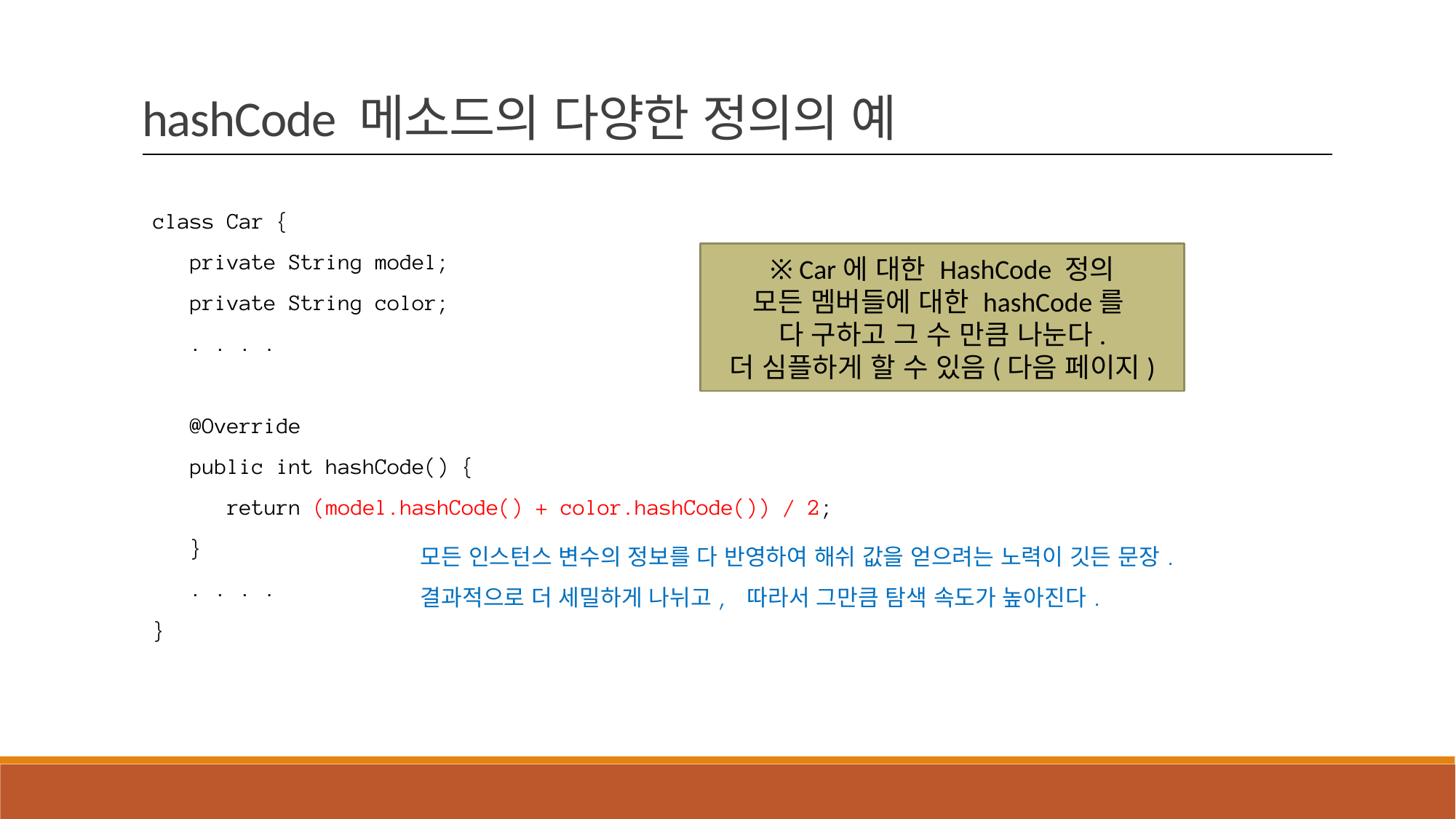

hashCode 메소드의 다양한 정의의 예
class Car {
   private String model;
   private String color;
   . . . .

   @Override
   public int hashCode() {
      return (model.hashCode() + color.hashCode()) / 2;
   }
   . . . .
}
※ Car에 대한 HashCode 정의
모든 멤버들에 대한 hashCode를
다 구하고 그 수 만큼 나눈다.
더 심플하게 할 수 있음(다음 페이지)
모든 인스턴스 변수의 정보를 다 반영하여 해쉬 값을 얻으려는 노력이 깃든 문장.
결과적으로 더 세밀하게 나뉘고, 따라서 그만큼 탐색 속도가 높아진다.